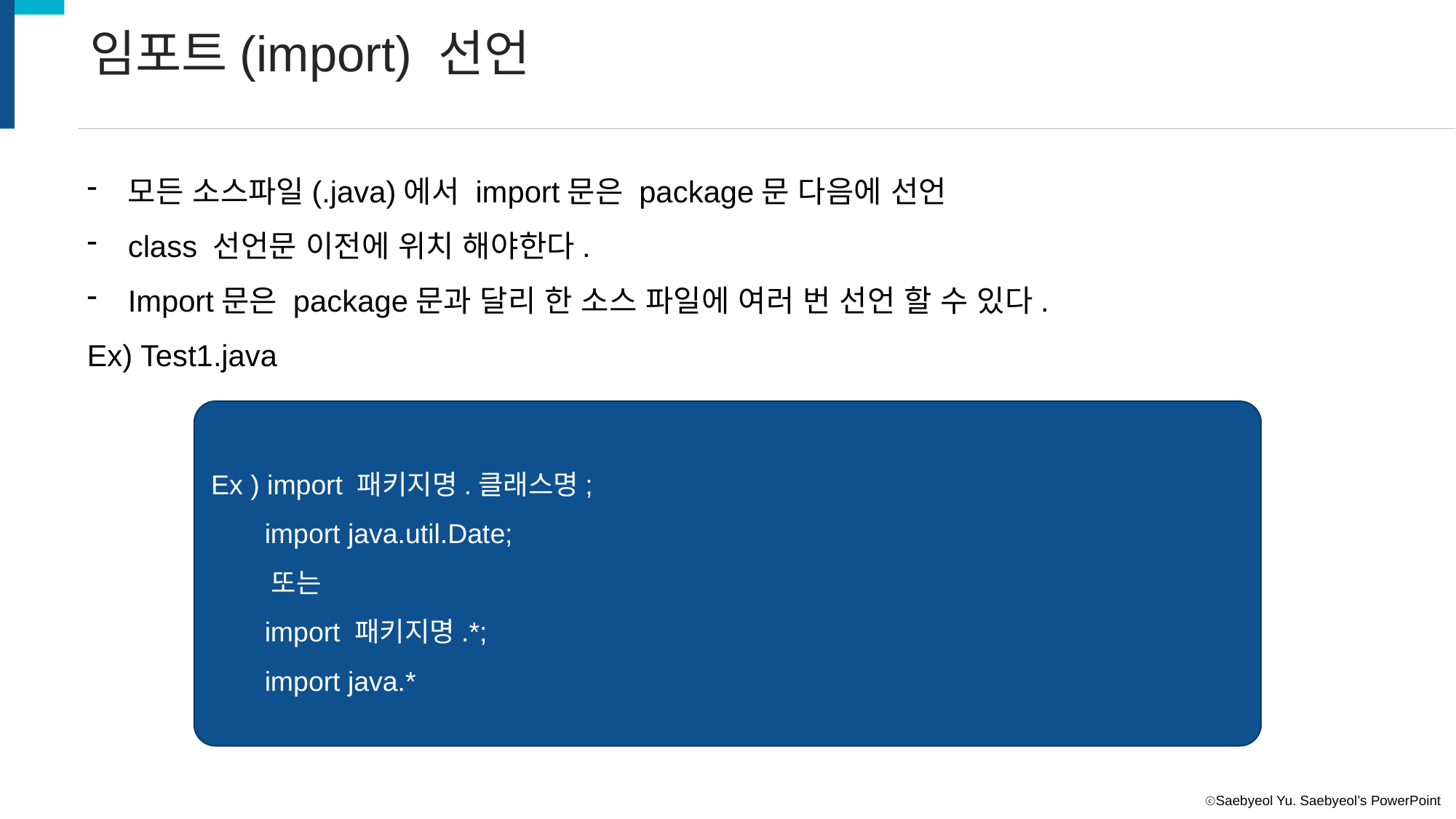

임포트(import) 선언
모든 소스파일(.java)에서 import문은 package문 다음에 선언
class 선언문 이전에 위치 해야한다.
Import문은 package문과 달리 한 소스 파일에 여러 번 선언 할 수 있다.
Ex) Test1.java
Ex ) import 패키지명.클래스명;
       import java.util.Date;
       또는
       import 패키지명.*;
       import java.*